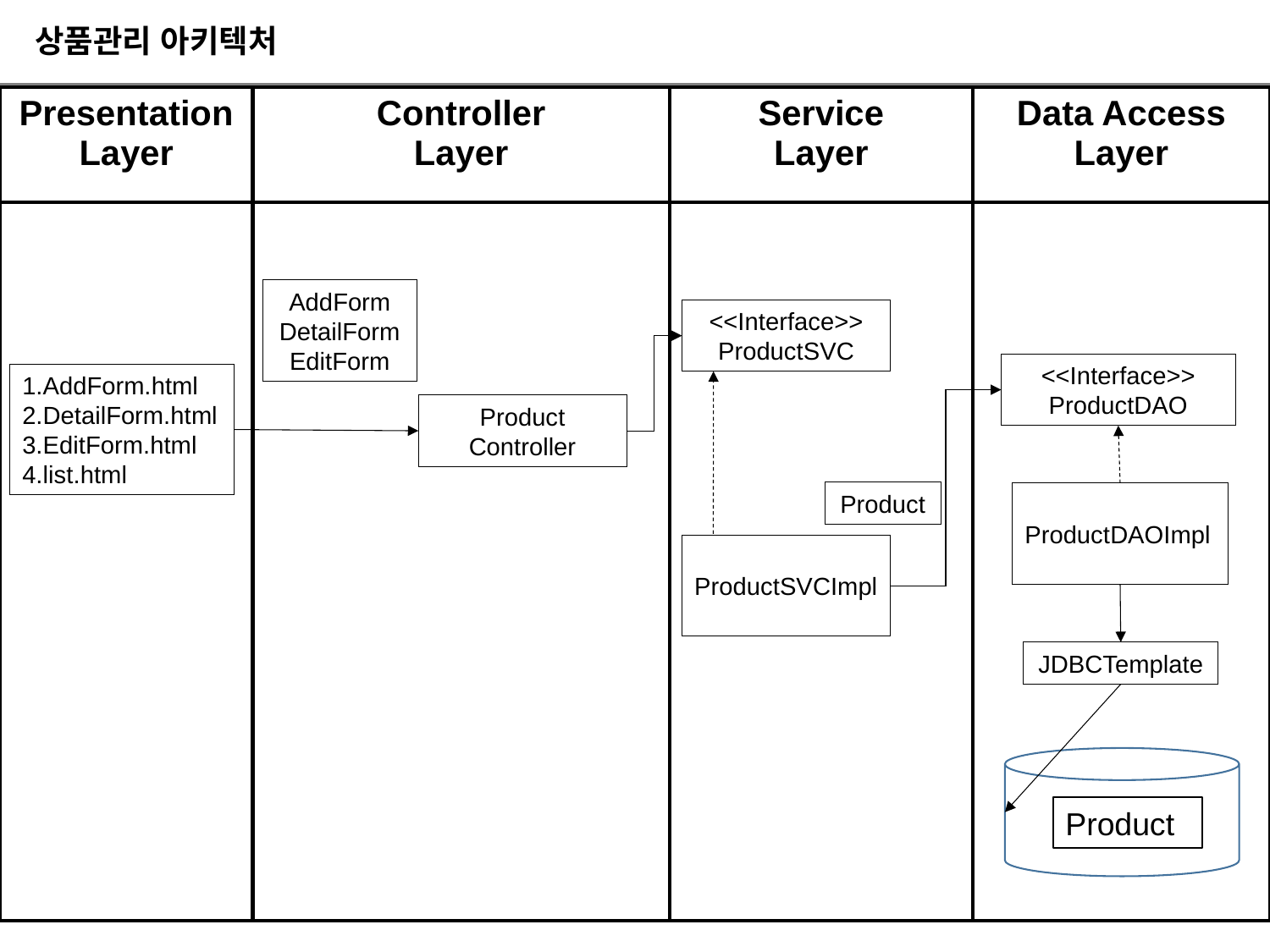

# 상품관리 아키텍처

| Presentation Layer | Controller Layer | Service Layer | Data Access Layer |
| --- | --- | --- | --- |
|  |  |  |  |
AddForm
DetailForm
EditForm
<<Interface>>
ProductSVC
<<Interface>>
ProductDAO
1.AddForm.html
2.DetailForm.html
3.EditForm.html
4.list.html
Product
Controller
Product

ProductDAOImpl

ProductSVCImpl

JDBCTemplate

Product